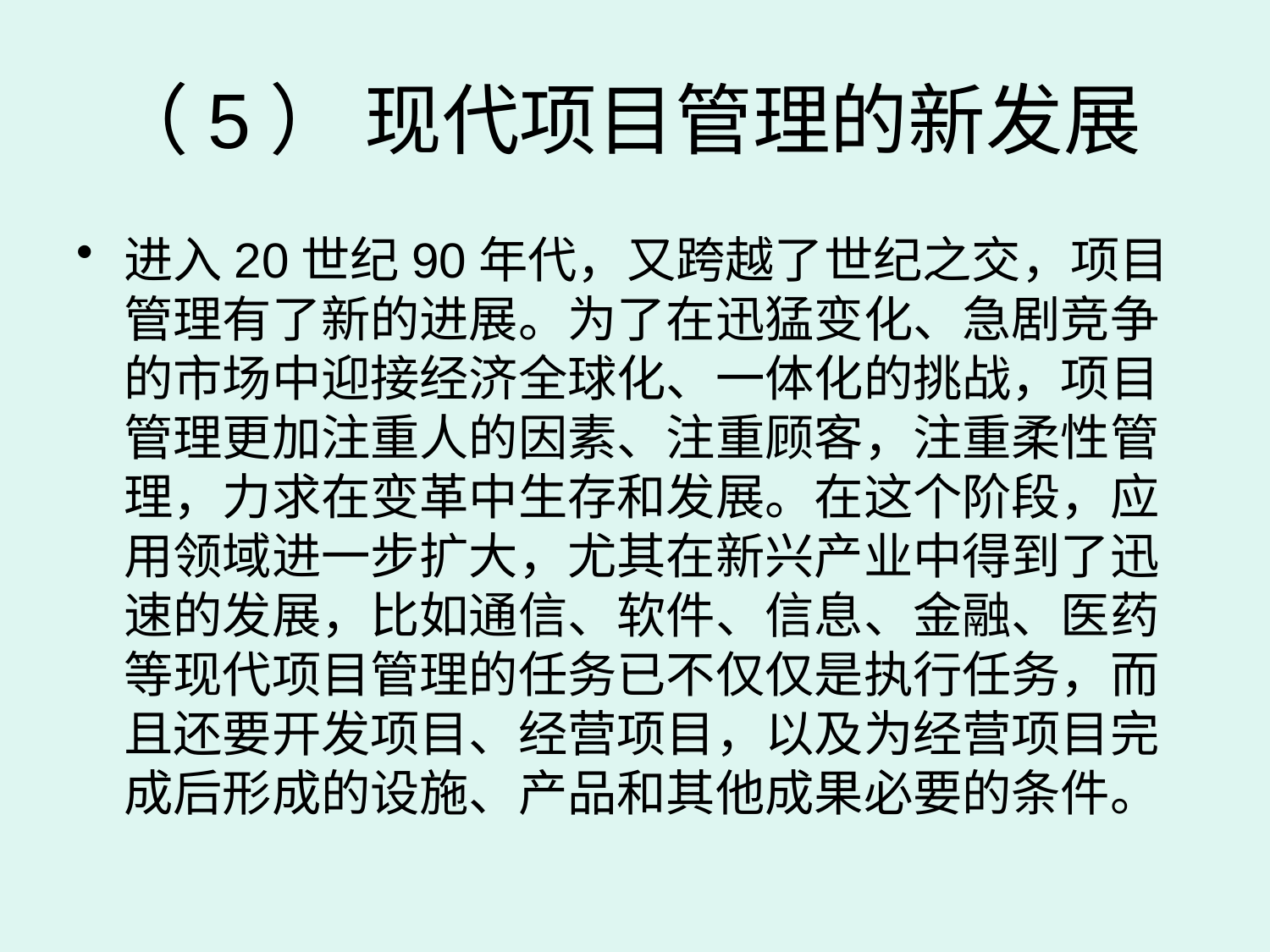

# （5） 现代项目管理的新发展
进入20世纪90年代，又跨越了世纪之交，项目管理有了新的进展。为了在迅猛变化、急剧竞争的市场中迎接经济全球化、一体化的挑战，项目管理更加注重人的因素、注重顾客，注重柔性管理，力求在变革中生存和发展。在这个阶段，应用领域进一步扩大，尤其在新兴产业中得到了迅速的发展，比如通信、软件、信息、金融、医药等现代项目管理的任务已不仅仅是执行任务，而且还要开发项目、经营项目，以及为经营项目完成后形成的设施、产品和其他成果必要的条件。

29